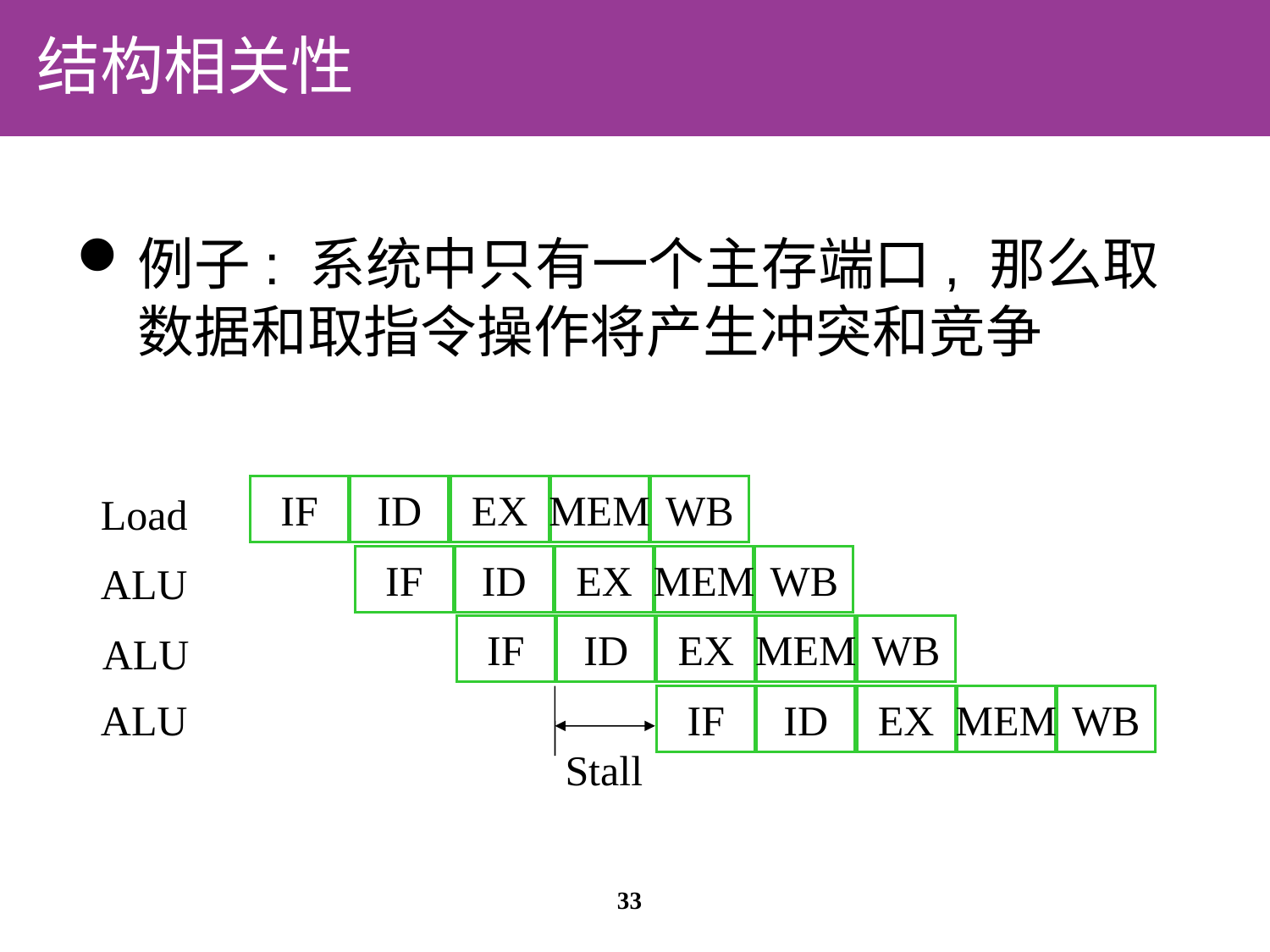

# 结构相关性
例子: 系统中只有一个主存端口, 那么取数据和取指令操作将产生冲突和竞争
IF
ID
EX
MEM
WB
Load
IF
ID
EX
MEM
WB
ALU
IF
ID
EX
MEM
WB
ALU
ALU

IF
ID
EX
MEM
WB

Stall
33